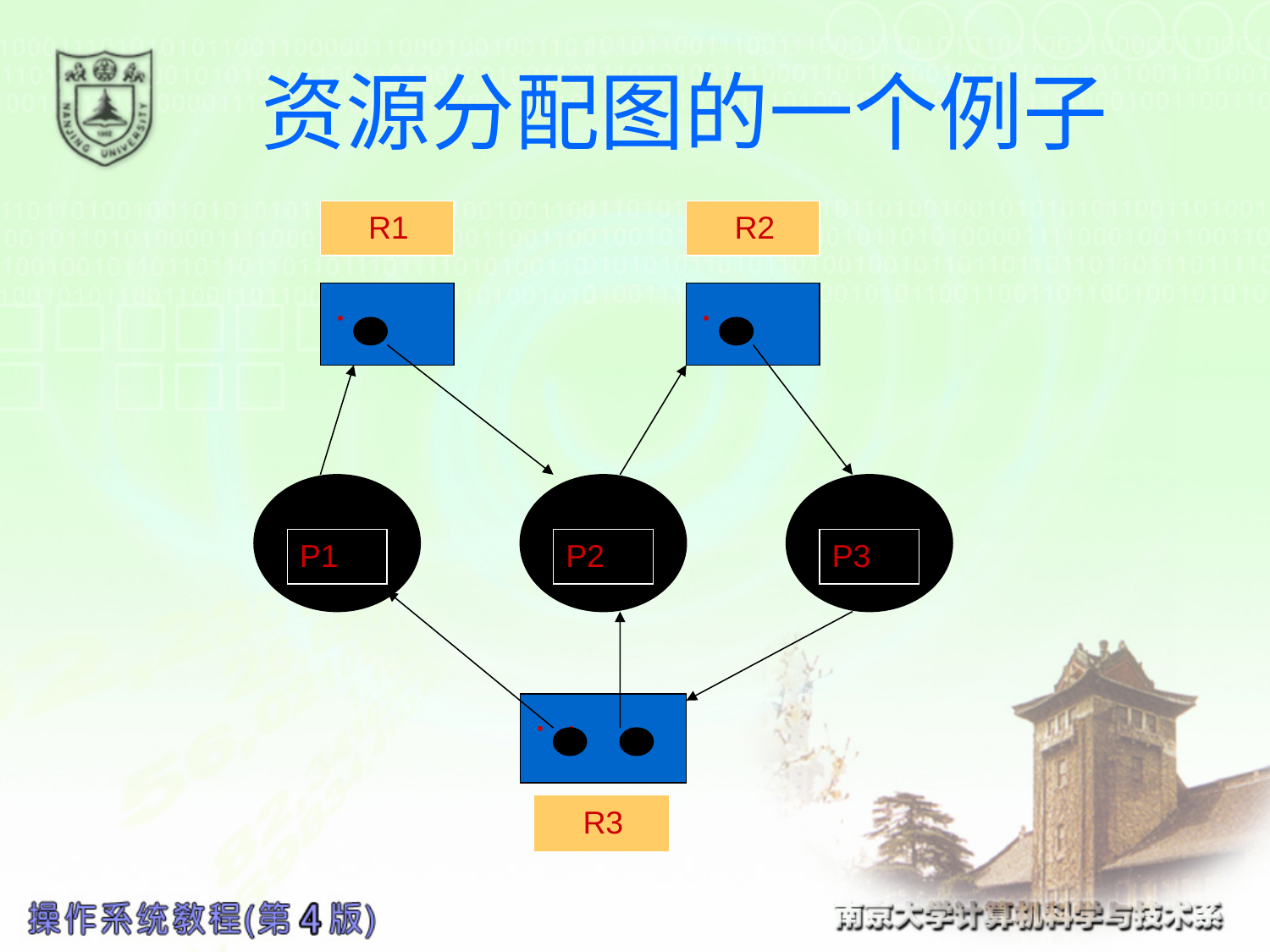

# 资源分配图的一个例子
    R1
    R2
．
．

P1

P2

P3

．．

    R3